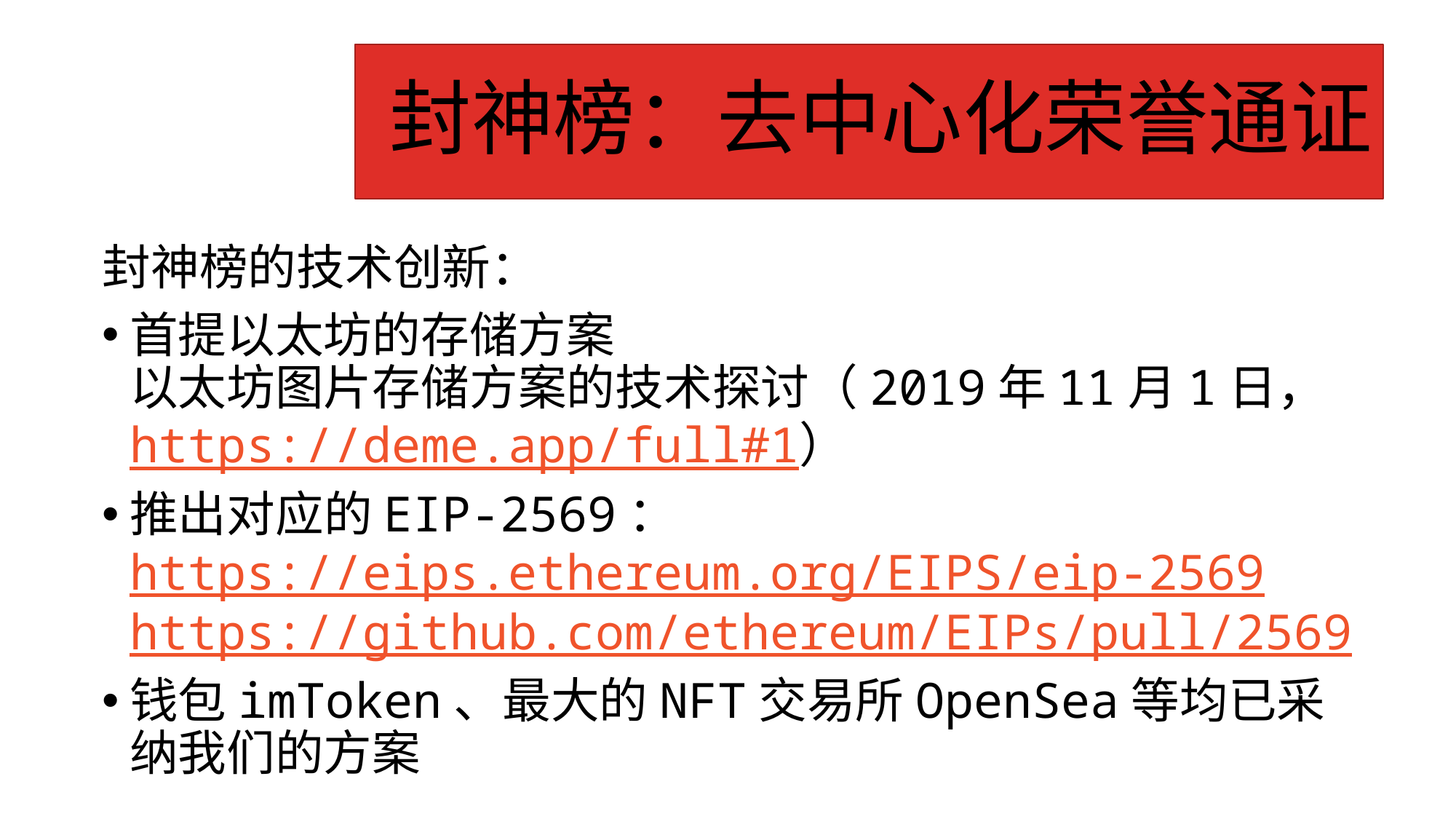

# 封神榜：去中心化荣誉通证
封神榜的技术创新：
首提以太坊的存储方案
以太坊图片存储方案的技术探讨（2019年11月1日，https://deme.app/full#1）
推出对应的EIP-2569：
https://eips.ethereum.org/EIPS/eip-2569
https://github.com/ethereum/EIPs/pull/2569
钱包imToken、最大的NFT交易所OpenSea等均已采纳我们的方案